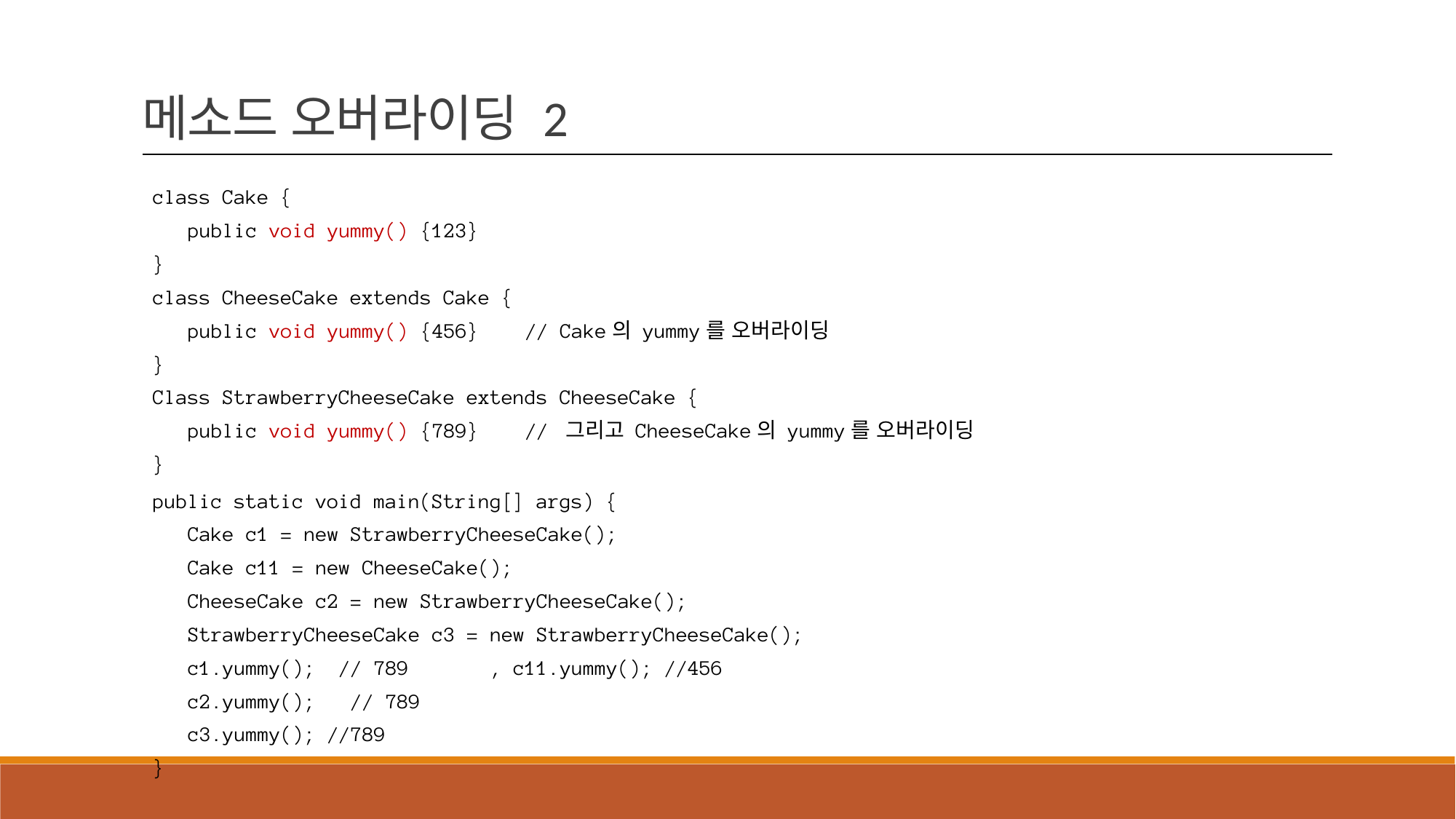

메소드 오버라이딩 2
class Cake {
   public void yummy() {123}
}
class CheeseCake extends Cake {
   public void yummy() {456}    // Cake의 yummy를 오버라이딩
}
Class StrawberryCheeseCake extends CheeseCake {
   public void yummy() {789}    // 그리고 CheeseCake의 yummy를 오버라이딩
}
public static void main(String[] args) {
   Cake c1 = new StrawberryCheeseCake();
   Cake c11 = new CheeseCake();
   CheeseCake c2 = new StrawberryCheeseCake();
   StrawberryCheeseCake c3 = new StrawberryCheeseCake();
   c1.yummy();  // 789       , c11.yummy(); //456
   c2.yummy();   // 789
   c3.yummy(); //789
}